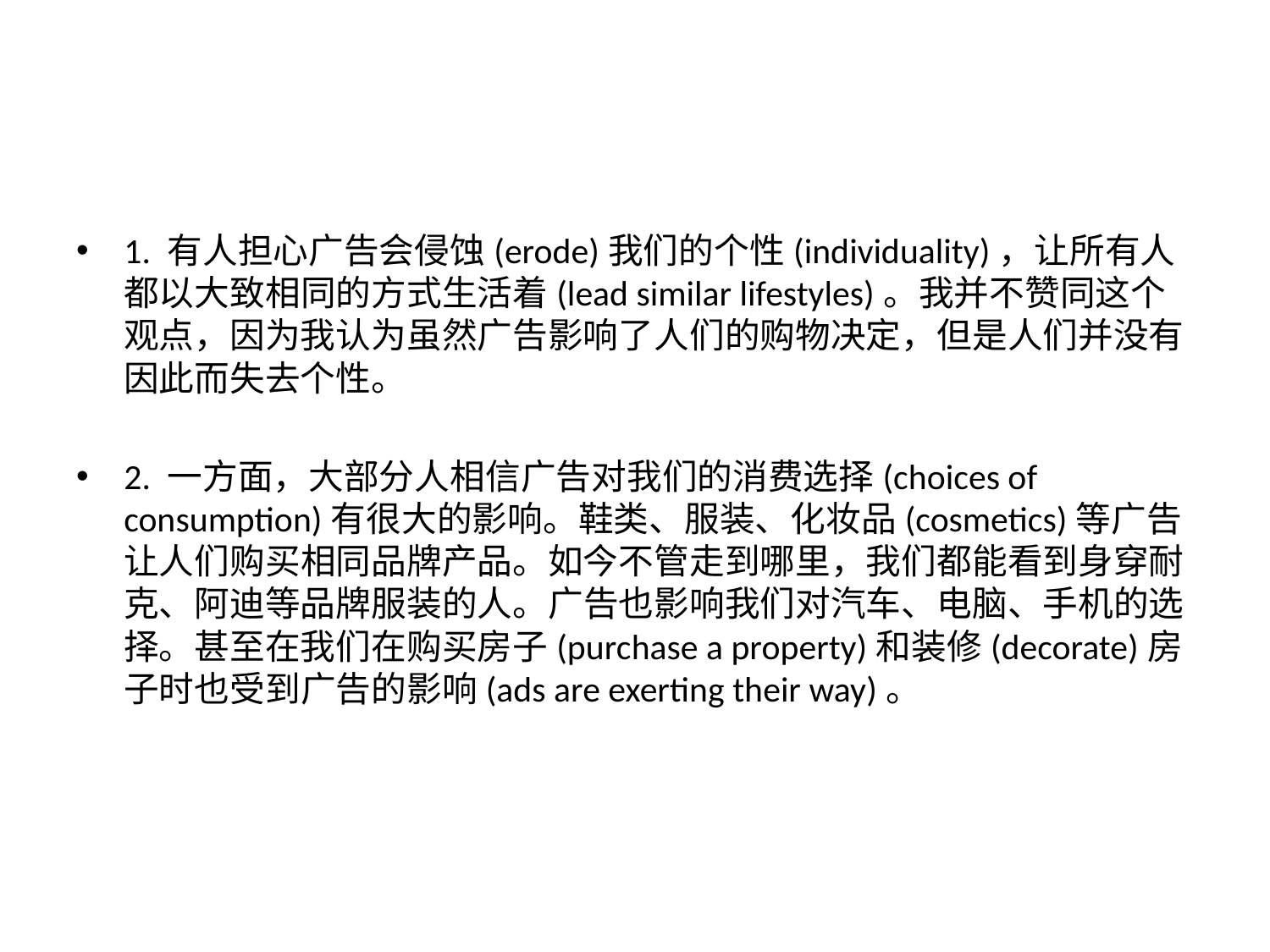

#
1. 有人担心广告会侵蚀(erode)我们的个性(individuality)，让所有人都以大致相同的方式生活着(lead similar lifestyles)。我并不赞同这个观点，因为我认为虽然广告影响了人们的购物决定，但是人们并没有因此而失去个性。

2. 一方面，大部分人相信广告对我们的消费选择(choices of consumption)有很大的影响。鞋类、服装、化妆品(cosmetics)等广告让人们购买相同品牌产品。如今不管走到哪里，我们都能看到身穿耐克、阿迪等品牌服装的人。广告也影响我们对汽车、电脑、手机的选择。甚至在我们在购买房子(purchase a property)和装修(decorate)房子时也受到广告的影响(ads are exerting their way)。